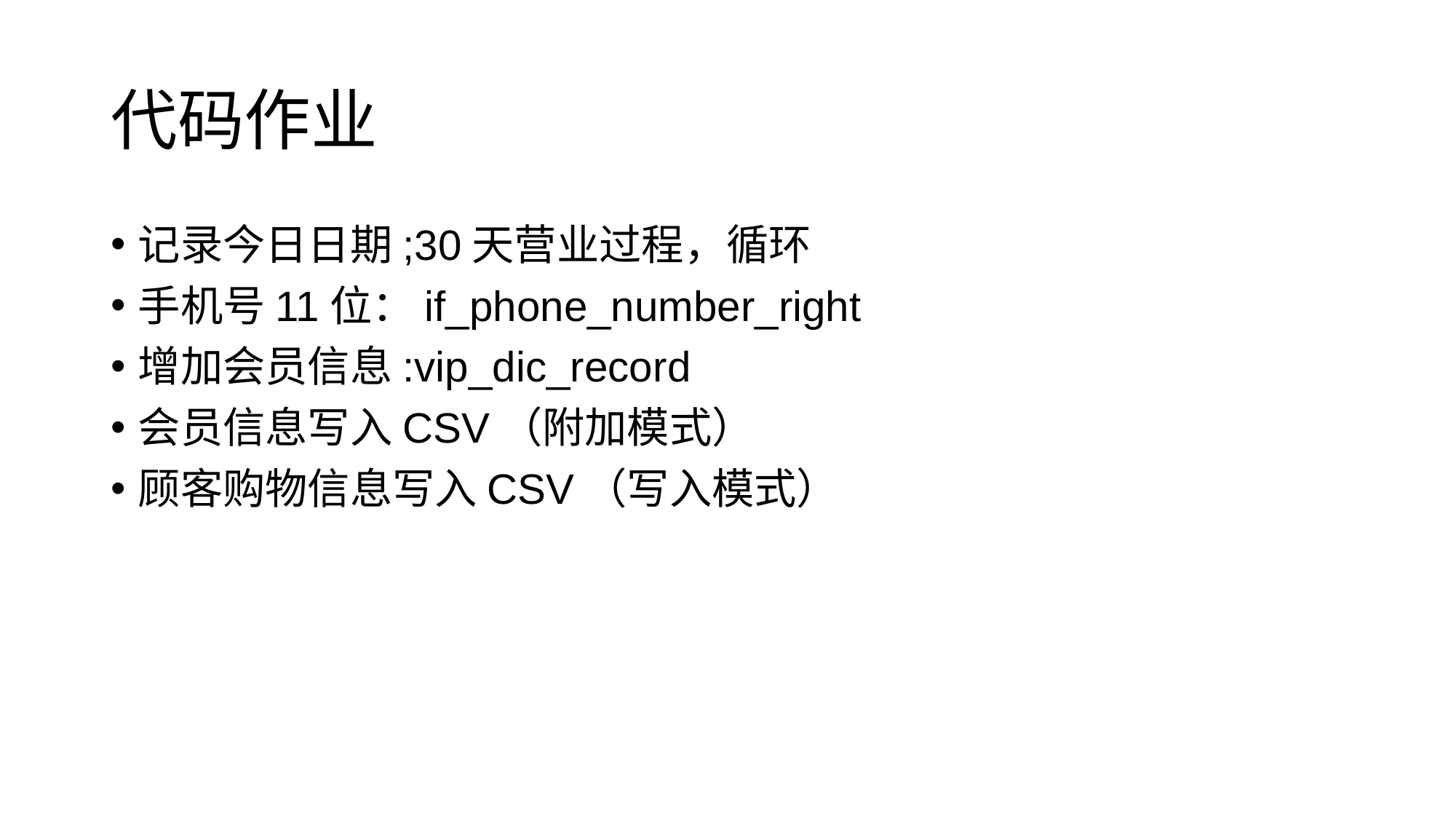

# 代码作业
记录今日日期;30天营业过程，循环
手机号11位：if_phone_number_right
增加会员信息:vip_dic_record
会员信息写入CSV（附加模式）
顾客购物信息写入CSV（写入模式）